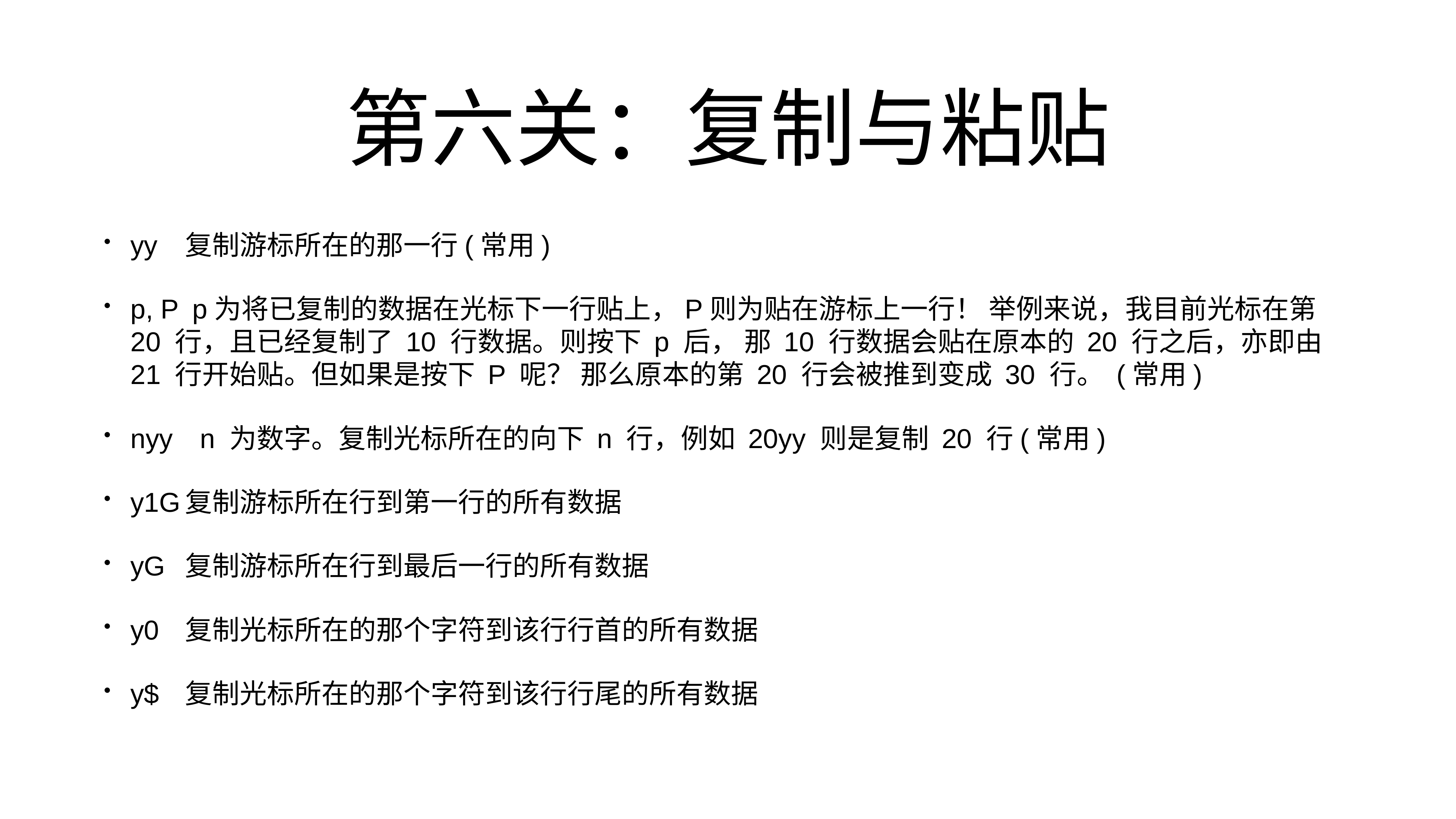

# 第六关：复制与粘贴
yy	复制游标所在的那一行(常用)
p, P	 p为将已复制的数据在光标下一行贴上，P则为贴在游标上一行！ 举例来说，我目前光标在第 20 行，且已经复制了 10 行数据。则按下 p 后， 那 10 行数据会贴在原本的 20 行之后，亦即由 21 行开始贴。但如果是按下 P 呢？ 那么原本的第 20 行会被推到变成 30 行。 (常用)
nyy	  n 为数字。复制光标所在的向下 n 行，例如 20yy 则是复制 20 行(常用)
y1G	复制游标所在行到第一行的所有数据
yG	复制游标所在行到最后一行的所有数据
y0	复制光标所在的那个字符到该行行首的所有数据
y$	复制光标所在的那个字符到该行行尾的所有数据